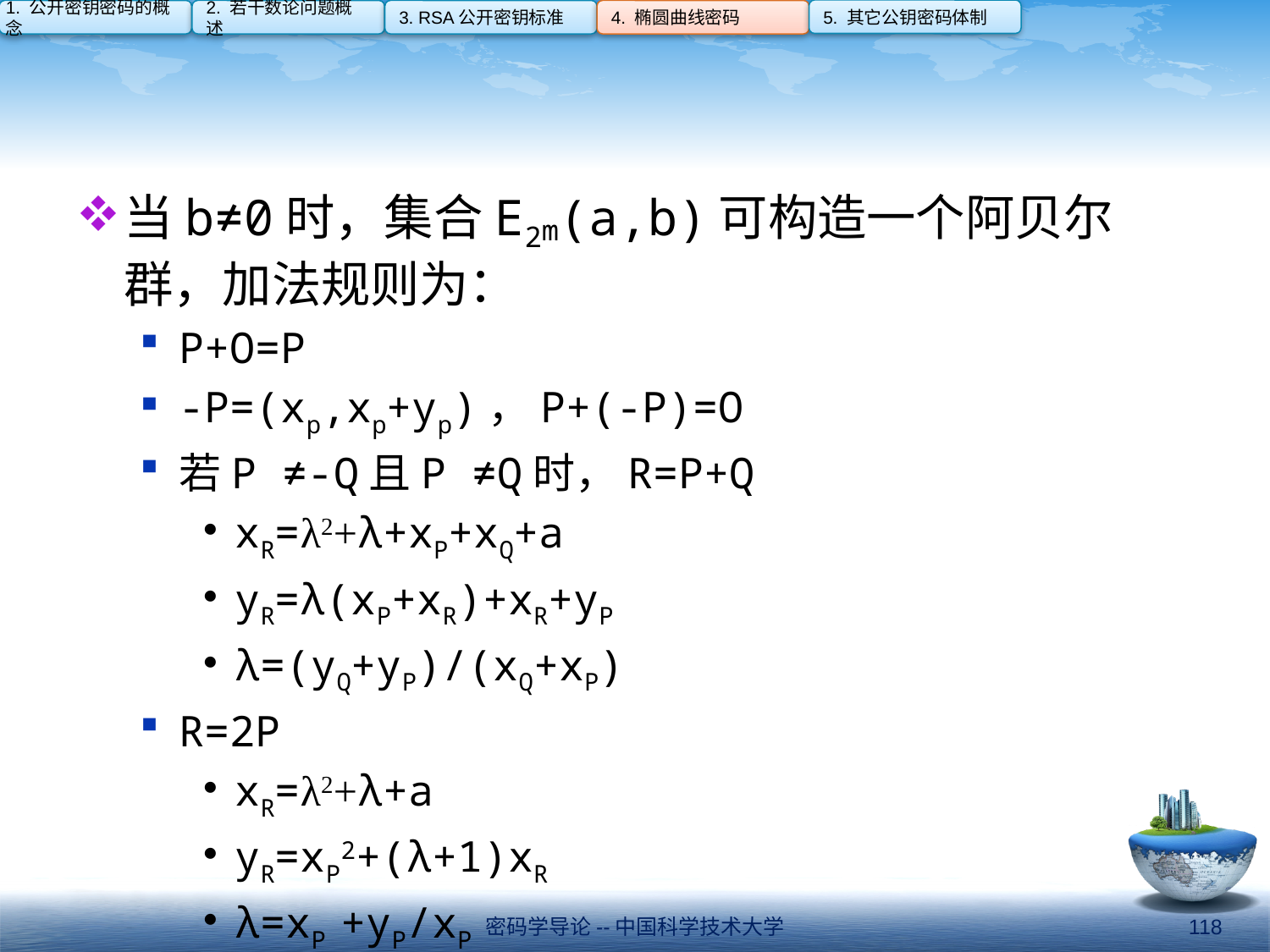

5. 其它公钥密码体制
1. 公开密钥密码的概念
2. 若干数论问题概述
3. RSA公开密钥标准
4. 椭圆曲线密码
#
当b≠0时，集合E2m(a,b)可构造一个阿贝尔群，加法规则为：
P+O=P
-P=(xp,xp+yp)，P+(-P)=O
若P ≠-Q且P ≠Q时，R=P+Q
xR=λ2+λ+xP+xQ+a
yR=λ(xP+xR)+xR+yP
λ=(yQ+yP)/(xQ+xP)
R=2P
xR=λ2+λ+a
yR=xP2+(λ+1)xR
λ=xP +yP/xP
密码学导论--中国科学技术大学
118